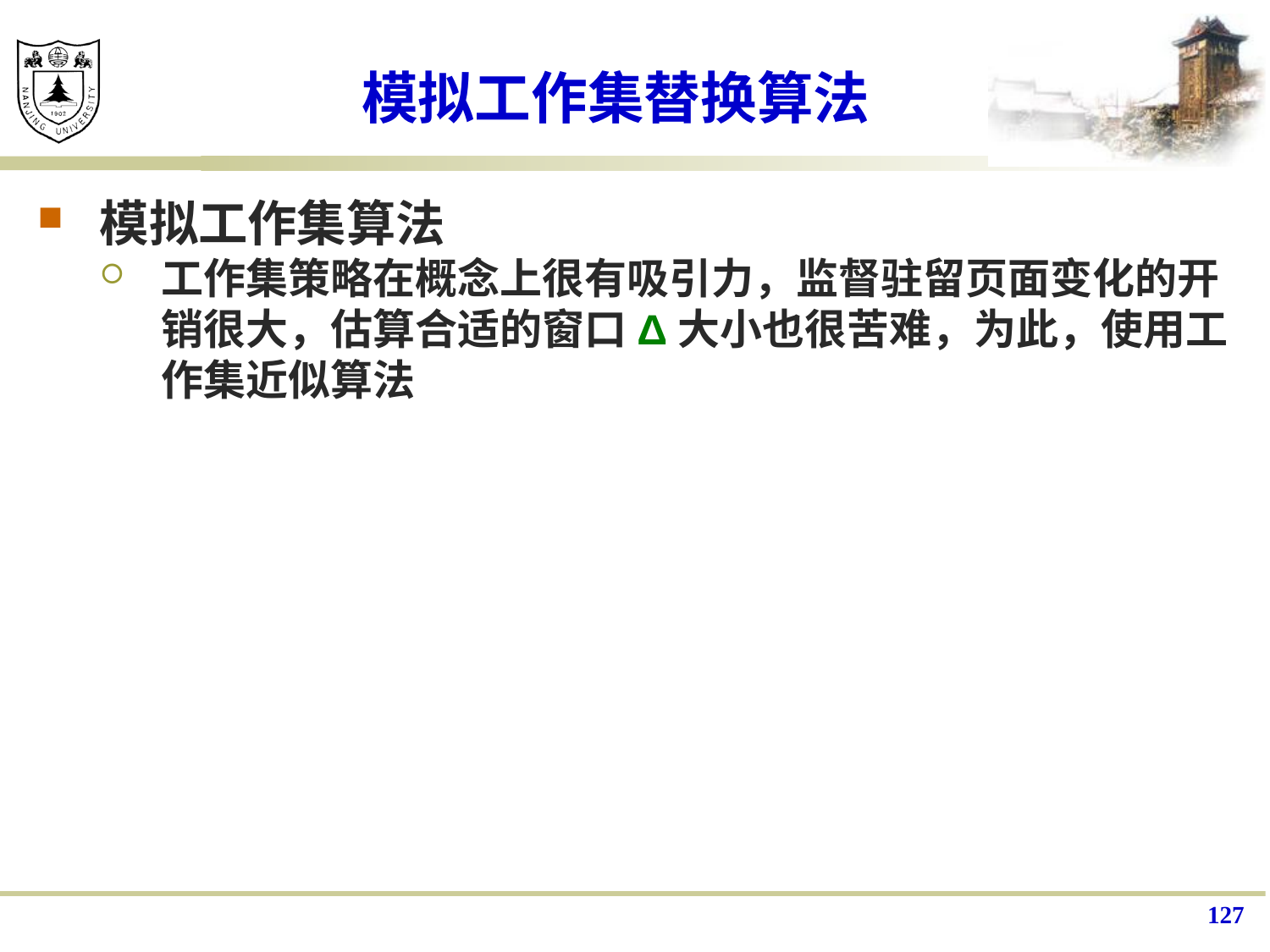

# 模拟工作集替换算法
模拟工作集算法
工作集策略在概念上很有吸引力，监督驻留页面变化的开销很大，估算合适的窗口Δ大小也很苦难，为此，使用工作集近似算法
127